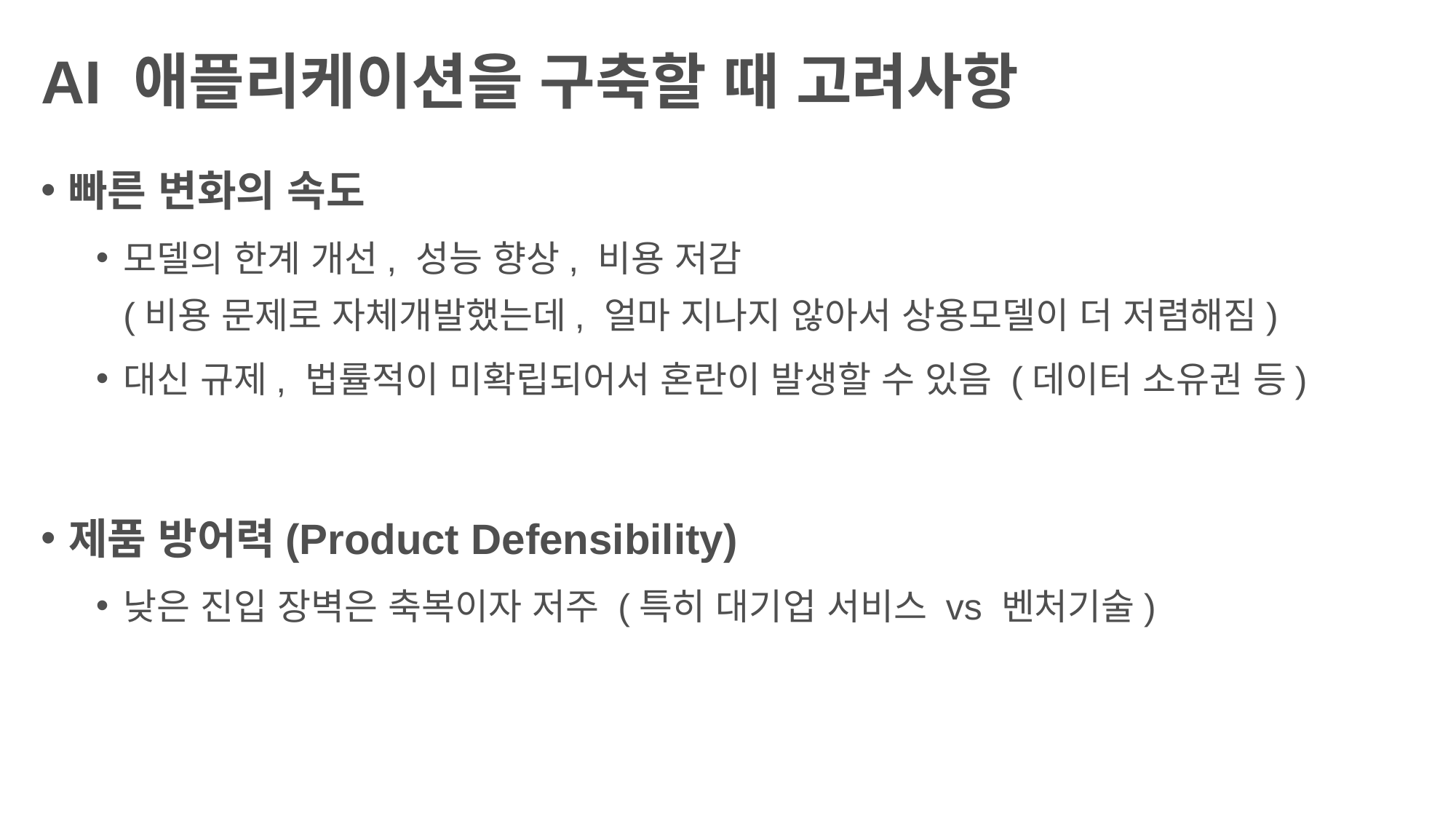

# AI 애플리케이션을 구축할 때 고려사항
빠른 변화의 속도
모델의 한계 개선, 성능 향상, 비용 저감
(비용 문제로 자체개발했는데, 얼마 지나지 않아서 상용모델이 더 저렴해짐)
대신 규제, 법률적이 미확립되어서 혼란이 발생할 수 있음 (데이터 소유권 등)

제품 방어력(Product Defensibility)
낮은 진입 장벽은 축복이자 저주 (특히 대기업 서비스 vs 벤처기술)